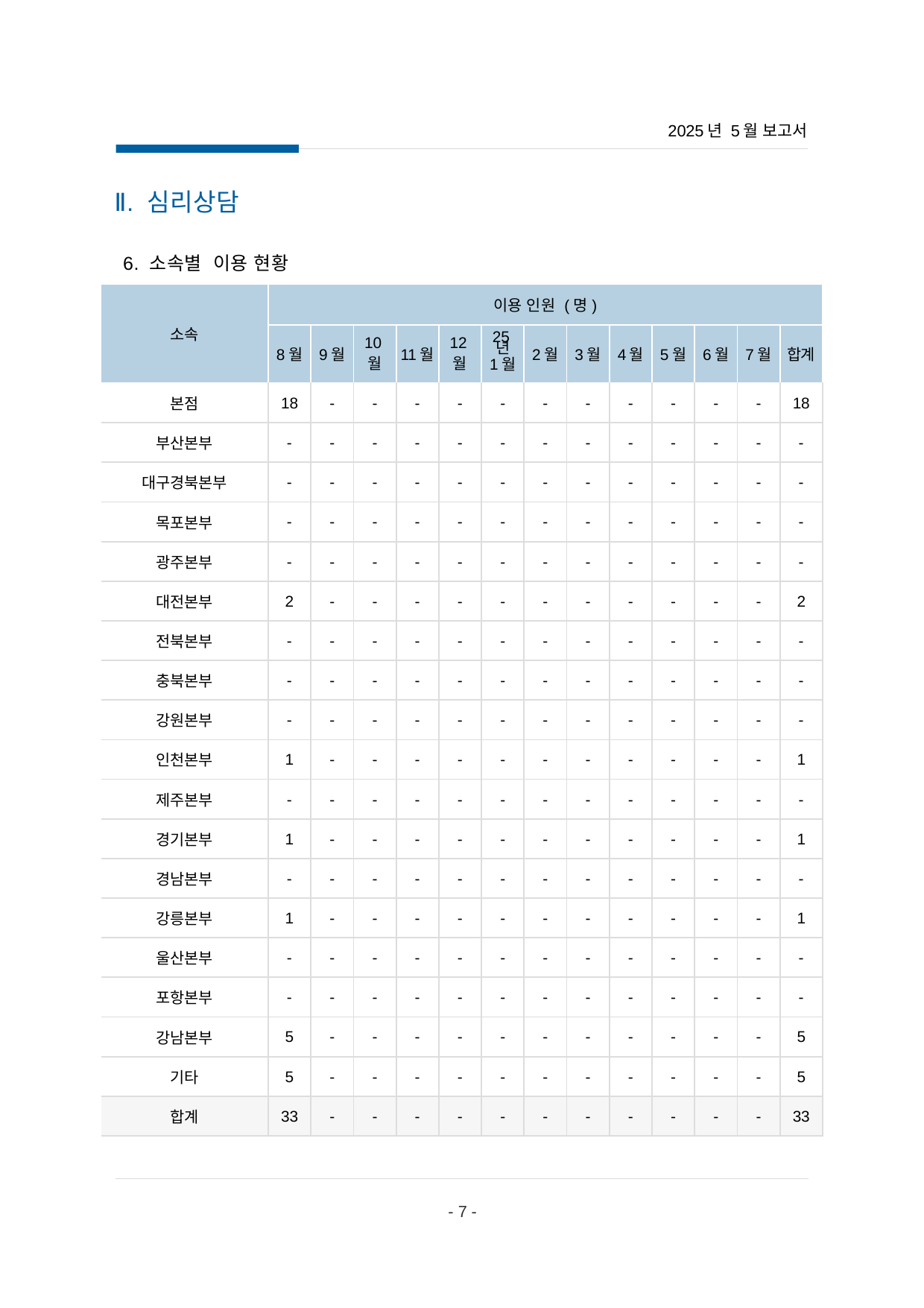

2025년 5월 보고서

Ⅱ. 심리상담
 6. 소속별  이용 현황
| 소속 | 이용 인원 (명) |  |  |  |  |  |  |  |  |  |  |  |  |
| --- | --- | --- | --- | --- | --- | --- | --- | --- | --- | --- | --- | --- | --- |
|  | 8월 | 9월 | 10월 | 11월 | 12월 | 25년 1월 | 2월 | 3월 | 4월 | 5월 | 6월 | 7월 | 합계 |
| 본점 | 18 | - | - | - | - | - | - | - | - | - | - | - | 18 |
| 부산본부 | - | - | - | - | - | - | - | - | - | - | - | - | - |
| 대구경북본부 | - | - | - | - | - | - | - | - | - | - | - | - | - |
| 목포본부 | - | - | - | - | - | - | - | - | - | - | - | - | - |
| 광주본부 | - | - | - | - | - | - | - | - | - | - | - | - | - |
| 대전본부 | 2 | - | - | - | - | - | - | - | - | - | - | - | 2 |
| 전북본부 | - | - | - | - | - | - | - | - | - | - | - | - | - |
| 충북본부 | - | - | - | - | - | - | - | - | - | - | - | - | - |
| 강원본부 | - | - | - | - | - | - | - | - | - | - | - | - | - |
| 인천본부 | 1 | - | - | - | - | - | - | - | - | - | - | - | 1 |
| 제주본부 | - | - | - | - | - | - | - | - | - | - | - | - | - |
| 경기본부 | 1 | - | - | - | - | - | - | - | - | - | - | - | 1 |
| 경남본부 | - | - | - | - | - | - | - | - | - | - | - | - | - |
| 강릉본부 | 1 | - | - | - | - | - | - | - | - | - | - | - | 1 |
| 울산본부 | - | - | - | - | - | - | - | - | - | - | - | - | - |
| 포항본부 | - | - | - | - | - | - | - | - | - | - | - | - | - |
| 강남본부 | 5 | - | - | - | - | - | - | - | - | - | - | - | 5 |
| 기타 | 5 | - | - | - | - | - | - | - | - | - | - | - | 5 |
| 합계 | 33 | - | - | - | - | - | - | - | - | - | - | - | 33 |

- 7 -